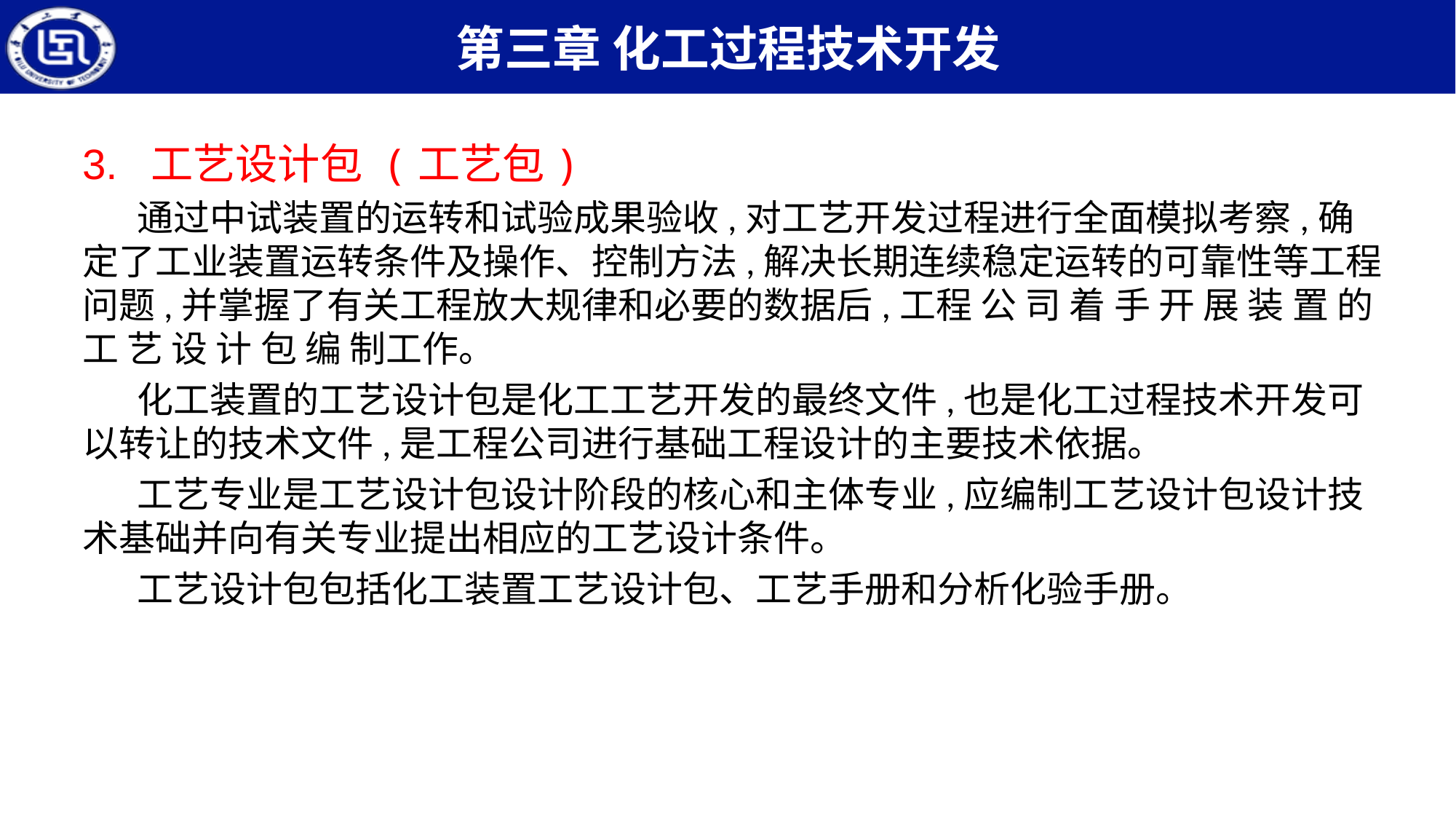

工艺设计包 (工艺包)
通过中试装置的运转和试验成果验收,对工艺开发过程进行全面模拟考察,确定了工业装置运转条件及操作、控制方法,解决长期连续稳定运转的可靠性等工程问题,并掌握了有关工程放大规律和必要的数据后,工程 公 司 着 手 开 展 装 置 的 工 艺 设 计 包 编 制工作。
化工装置的工艺设计包是化工工艺开发的最终文件,也是化工过程技术开发可以转让的技术文件,是工程公司进行基础工程设计的主要技术依据。
工艺专业是工艺设计包设计阶段的核心和主体专业,应编制工艺设计包设计技术基础并向有关专业提出相应的工艺设计条件。
工艺设计包包括化工装置工艺设计包、工艺手册和分析化验手册。